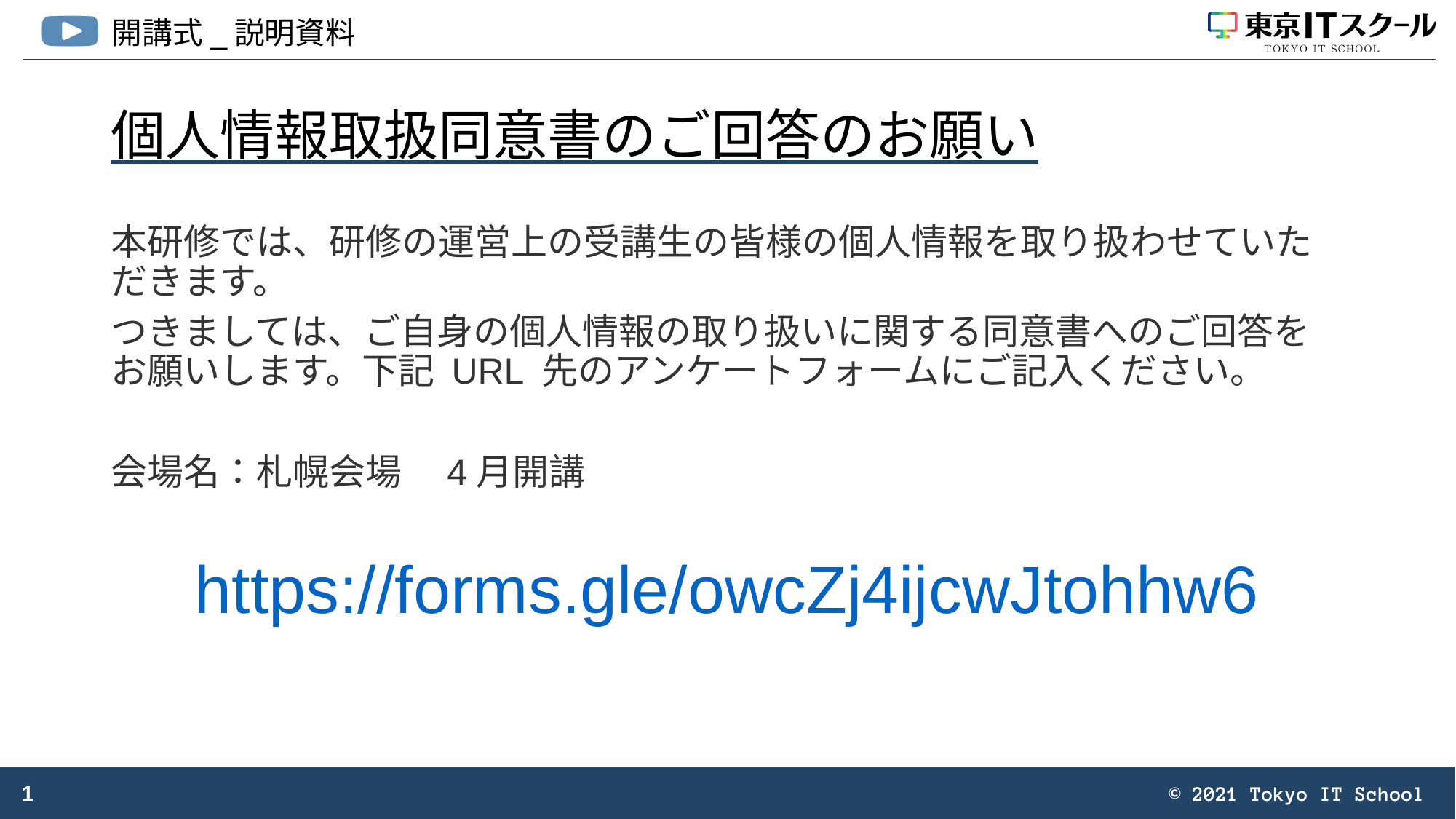

開講式_説明資料
# 個人情報取扱同意書のご回答のお願い
本研修では、研修の運営上の受講生の皆様の個人情報を取り扱わせていただきます。
つきましては、ご自身の個人情報の取り扱いに関する同意書へのご回答をお願いします。下記 URL 先のアンケートフォームにご記入ください。

会場名：札幌会場　4月開講

https://forms.gle/owcZj4ijcwJtohhw6
1